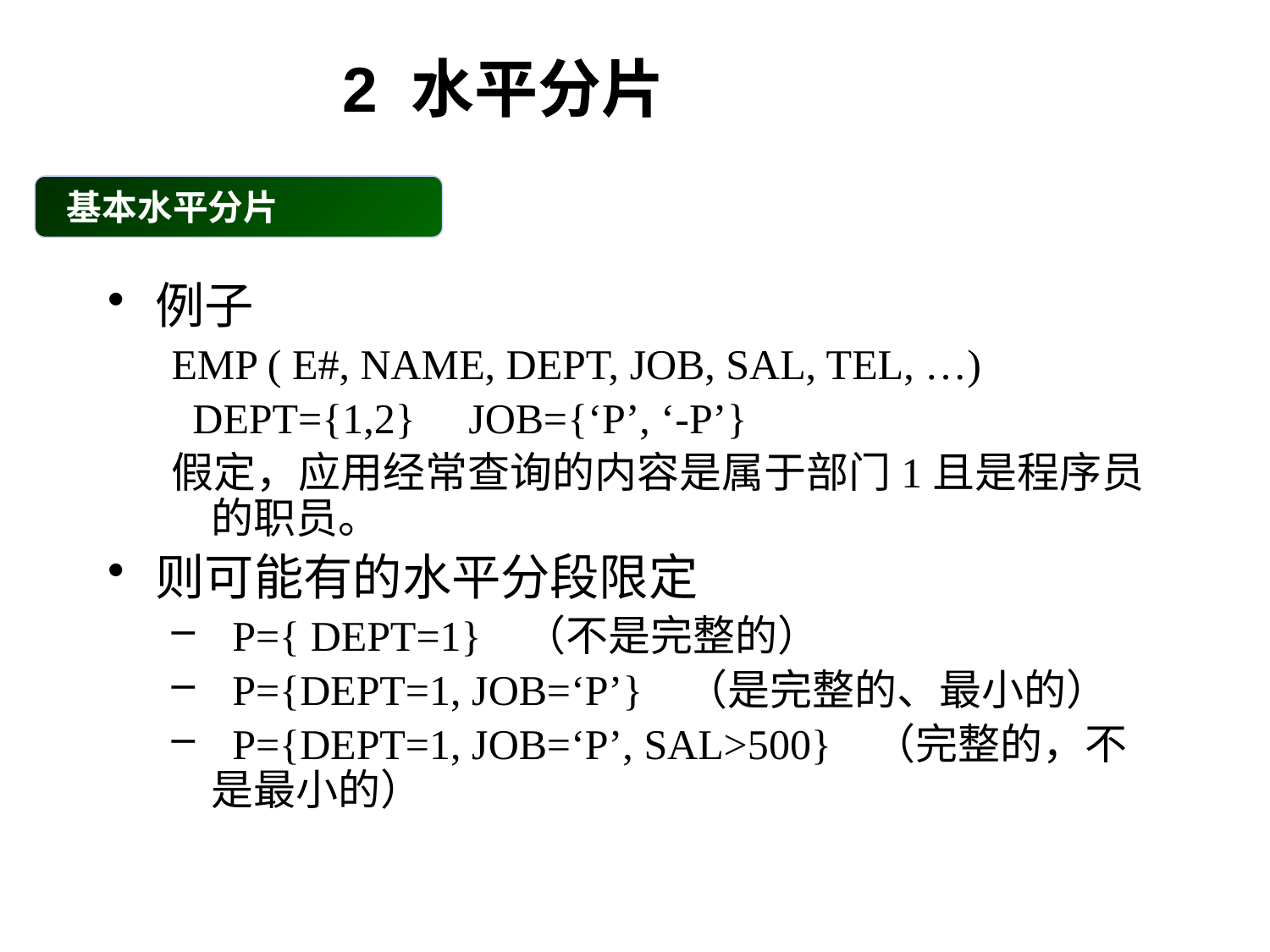

2 水平分片

 基本水平分片
例子
EMP ( E#, NAME, DEPT, JOB, SAL, TEL, …)
  DEPT={1,2}     JOB={‘P’, ‘-P’}
假定，应用经常查询的内容是属于部门1且是程序员的职员。
则可能有的水平分段限定
  P={ DEPT=1}   （不是完整的）
  P={DEPT=1, JOB=‘P’}   （是完整的、最小的）
  P={DEPT=1, JOB=‘P’, SAL>500}   （完整的，不是最小的）